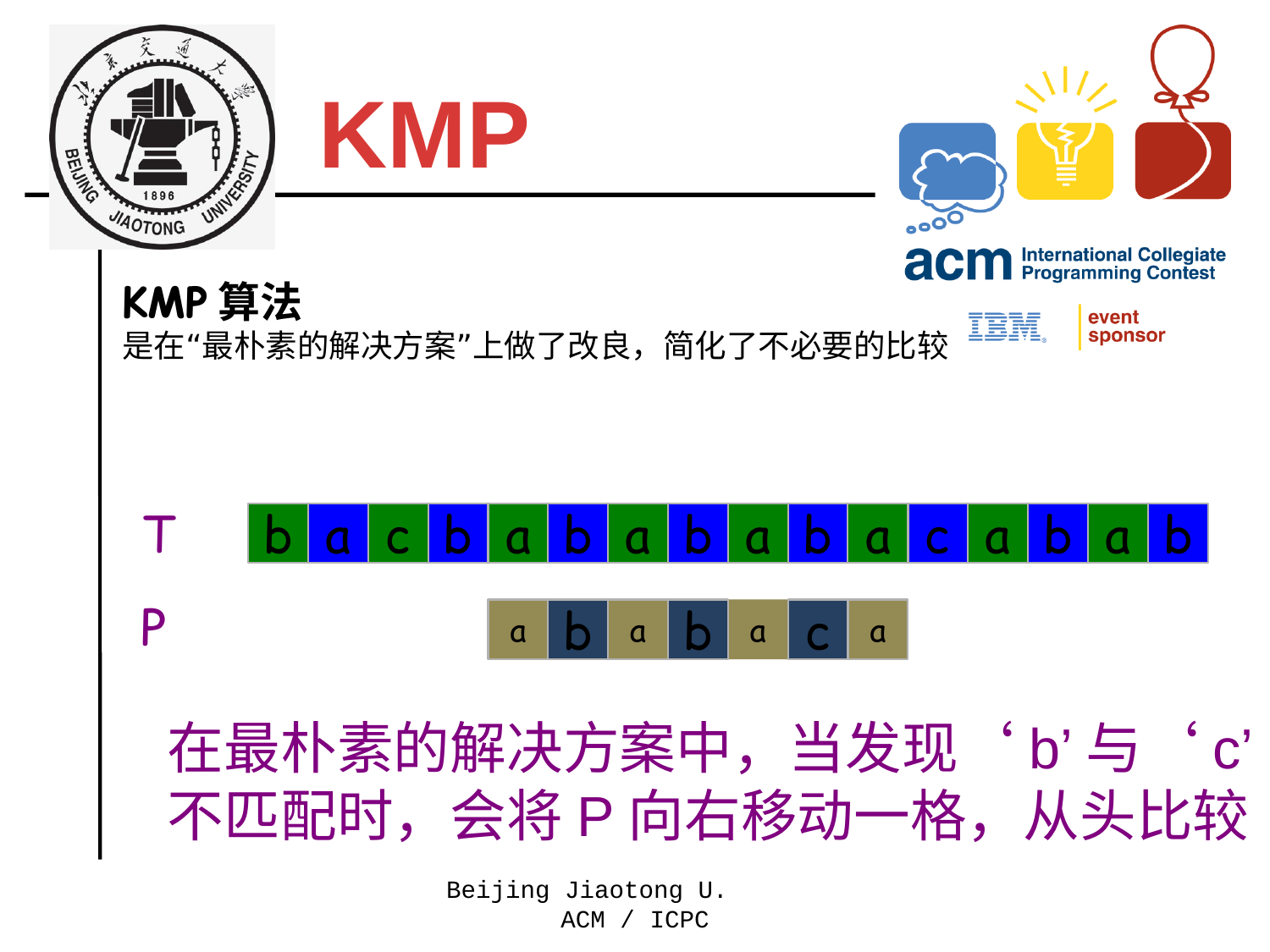

KMP
KMP算法
是在“最朴素的解决方案”上做了改良，简化了不必要的比较
T
b
a
c
b
a
b
a
b
a
b
a
c
a
b
a
b
P
a
b
a
b
a
c
a
在最朴素的解决方案中，当发现‘b’与‘c’
不匹配时，会将P向右移动一格，从头比较